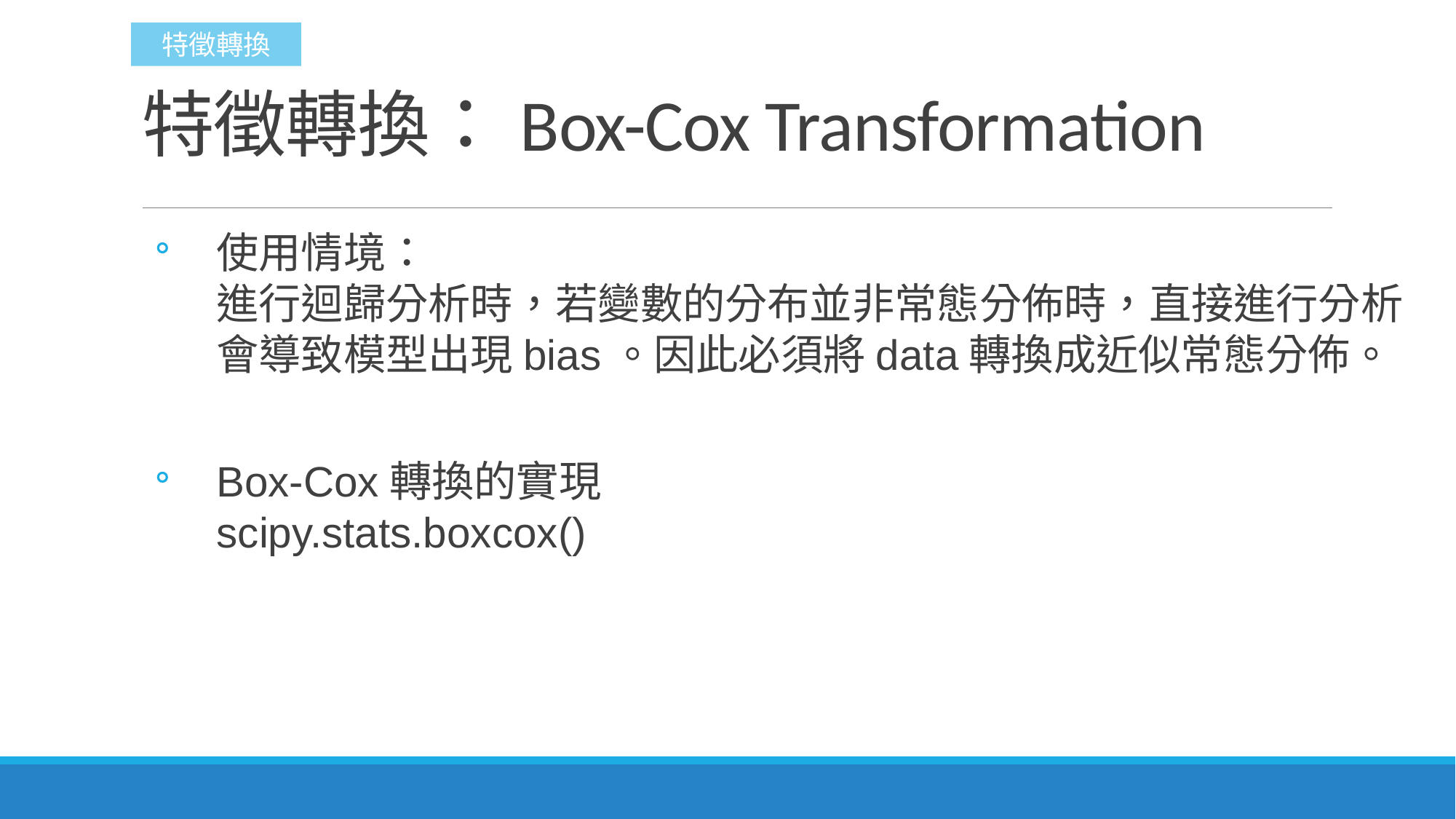

特徵轉換
# 特徵轉換：Box-Cox Transformation
使用情境：
進行迴歸分析時，若變數的分布並非常態分佈時，直接進行分析
會導致模型出現bias。因此必須將data轉換成近似常態分佈。

Box-Cox轉換的實現
scipy.stats.boxcox()